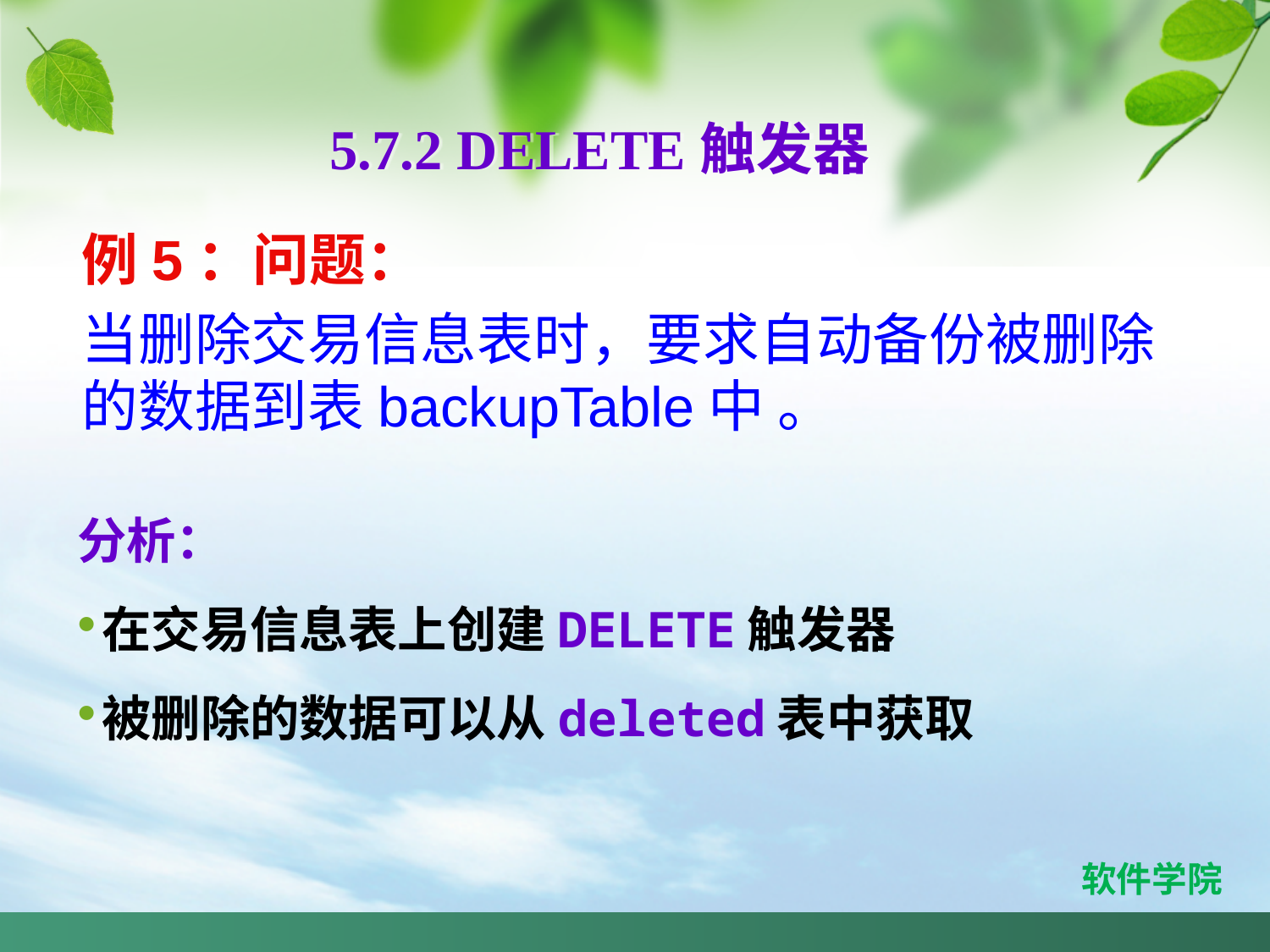

5.7.2 DELETE触发器
例5：问题：
当删除交易信息表时，要求自动备份被删除的数据到表backupTable中 。
分析：
在交易信息表上创建DELETE触发器
被删除的数据可以从deleted表中获取